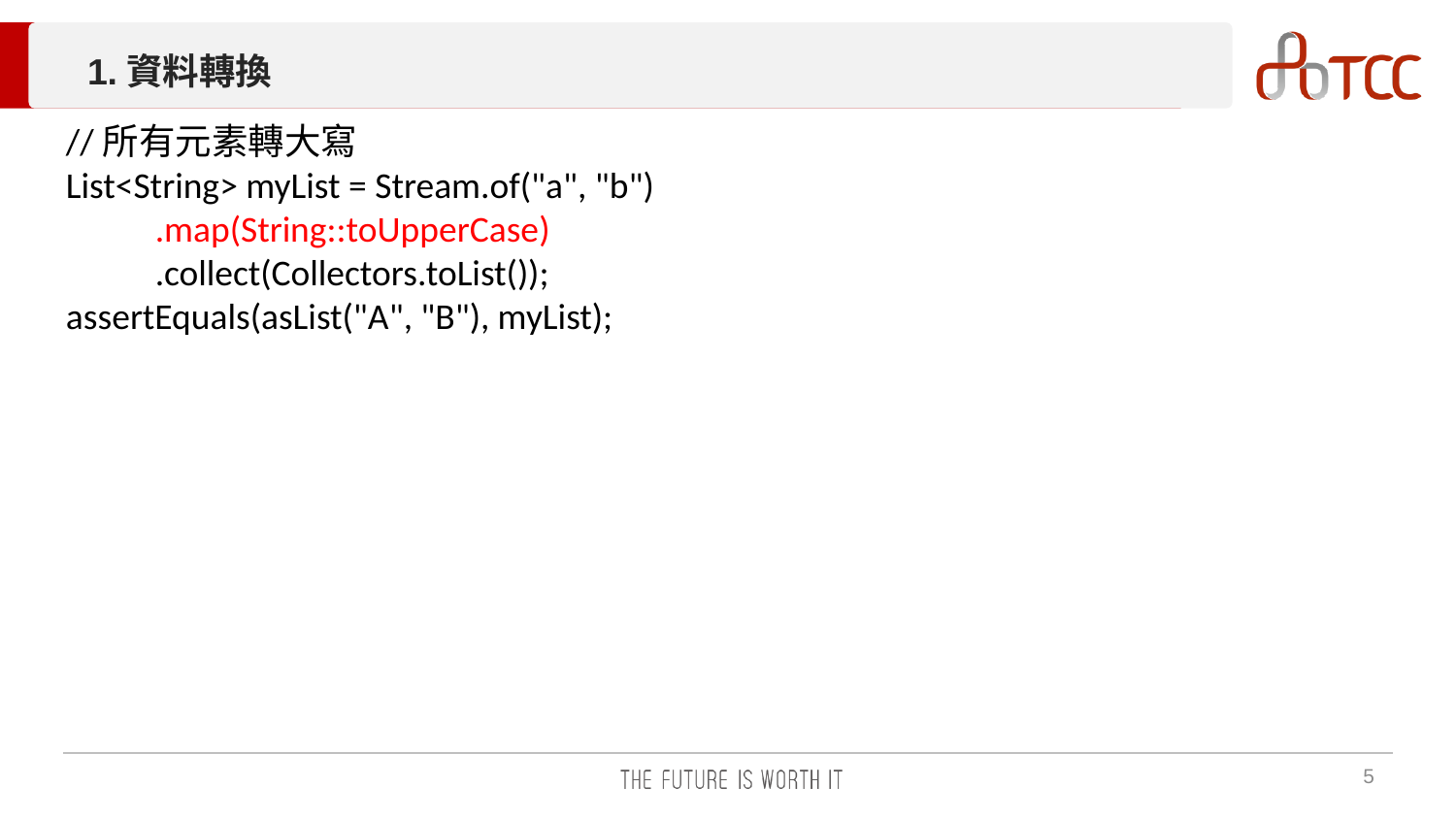

# 1.資料轉換
//所有元素轉大寫
List<String> myList = Stream.of("a", "b")
  .map(String::toUpperCase)
  .collect(Collectors.toList());
assertEquals(asList("A", "B"), myList);
5